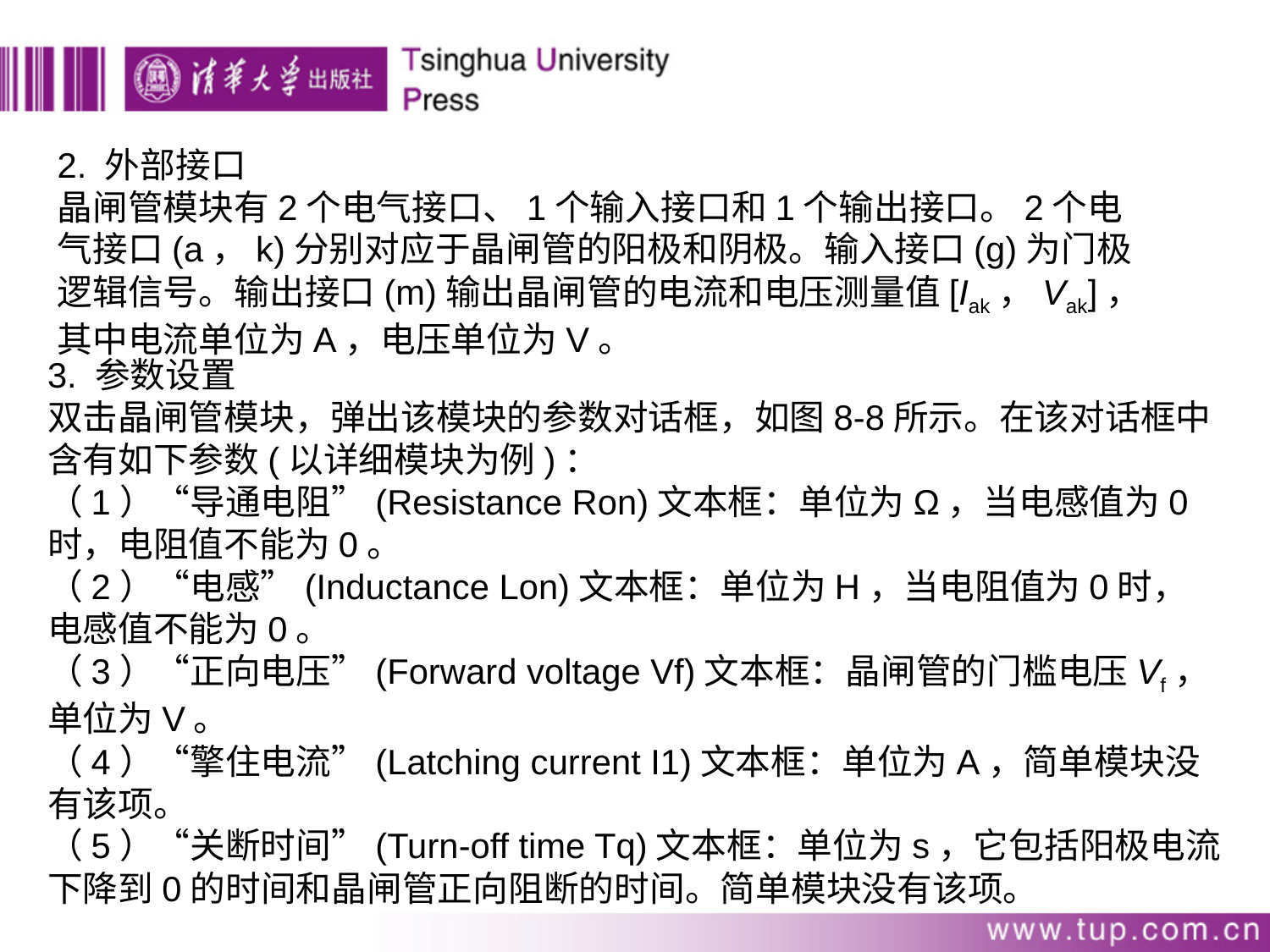

2. 外部接口
晶闸管模块有2个电气接口、1个输入接口和1个输出接口。2个电气接口(a，k)分别对应于晶闸管的阳极和阴极。输入接口(g)为门极逻辑信号。输出接口(m)输出晶闸管的电流和电压测量值[Iak，Vak]，其中电流单位为A，电压单位为V。
3. 参数设置
双击晶闸管模块，弹出该模块的参数对话框，如图8-8所示。在该对话框中含有如下参数(以详细模块为例)：
（1）“导通电阻”(Resistance Ron)文本框：单位为Ω，当电感值为0时，电阻值不能为0。
（2）“电感”(Inductance Lon)文本框：单位为H，当电阻值为0时，电感值不能为0。
（3）“正向电压”(Forward voltage Vf)文本框：晶闸管的门槛电压Vf，单位为V。
（4）“擎住电流”(Latching current I1)文本框：单位为A，简单模块没有该项。
（5）“关断时间”(Turn-off time Tq)文本框：单位为s，它包括阳极电流下降到0的时间和晶闸管正向阻断的时间。简单模块没有该项。